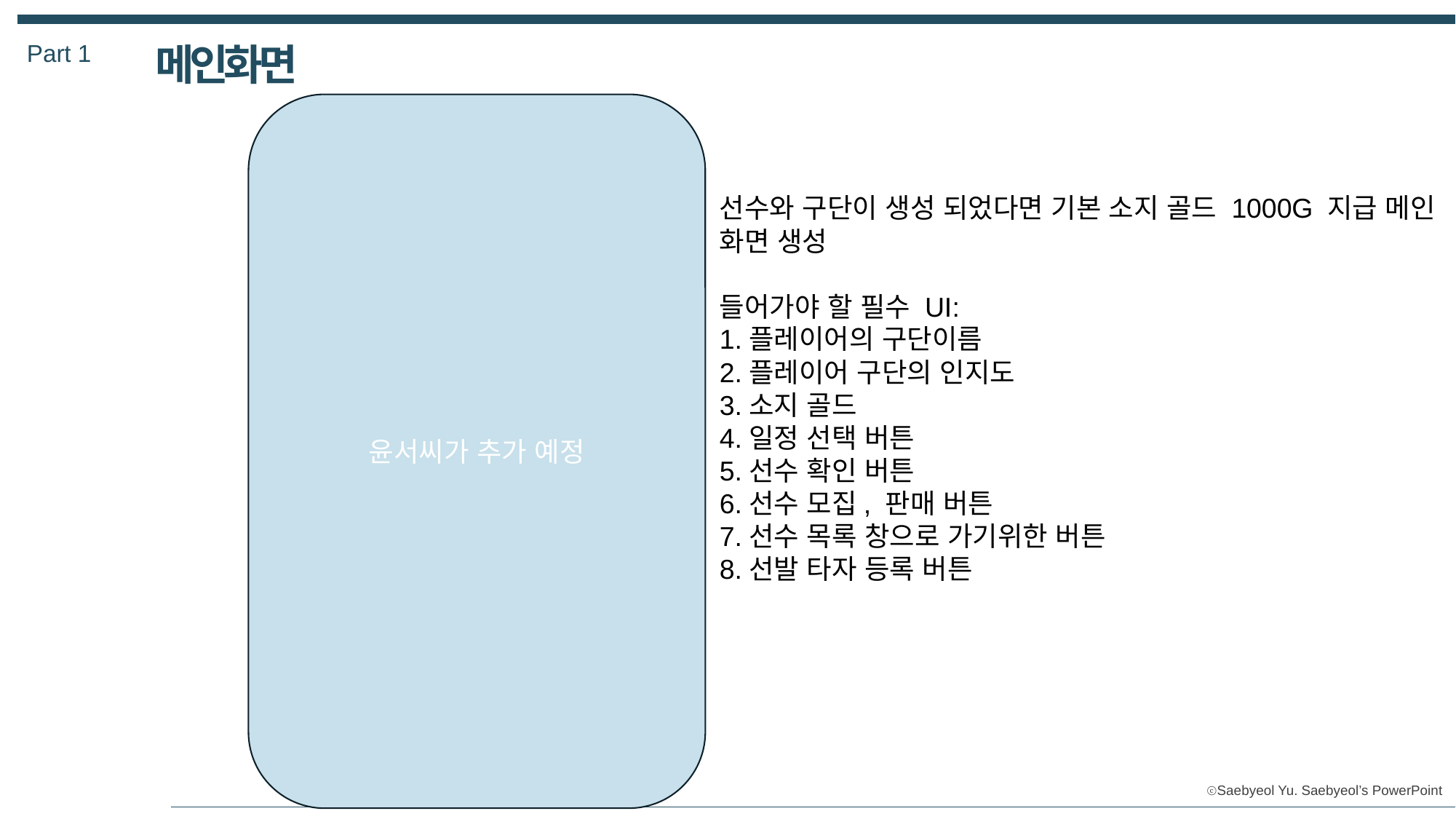

Part 1
메인화면
윤서씨가 추가 예정
선수와 구단이 생성 되었다면 기본 소지 골드 1000G 지급 메인 화면 생성

들어가야 할 필수 UI:
1.플레이어의 구단이름
2.플레이어 구단의 인지도
3.소지 골드
4.일정 선택 버튼
5.선수 확인 버튼
6.선수 모집, 판매 버튼
7.선수 목록 창으로 가기위한 버튼
8.선발 타자 등록 버튼